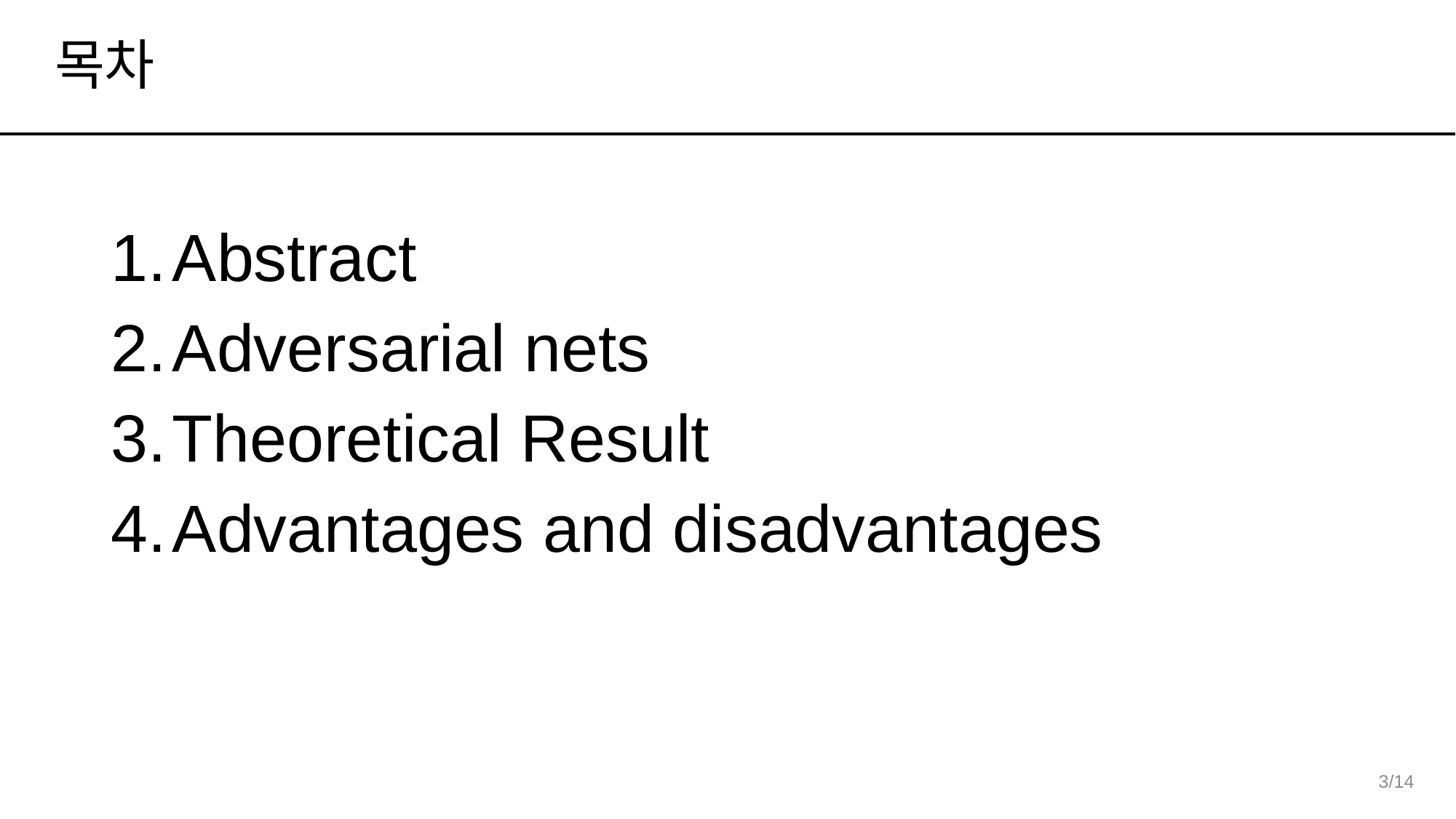

# 목차
Abstract
Adversarial nets
Theoretical Result
Advantages and disadvantages
3/14